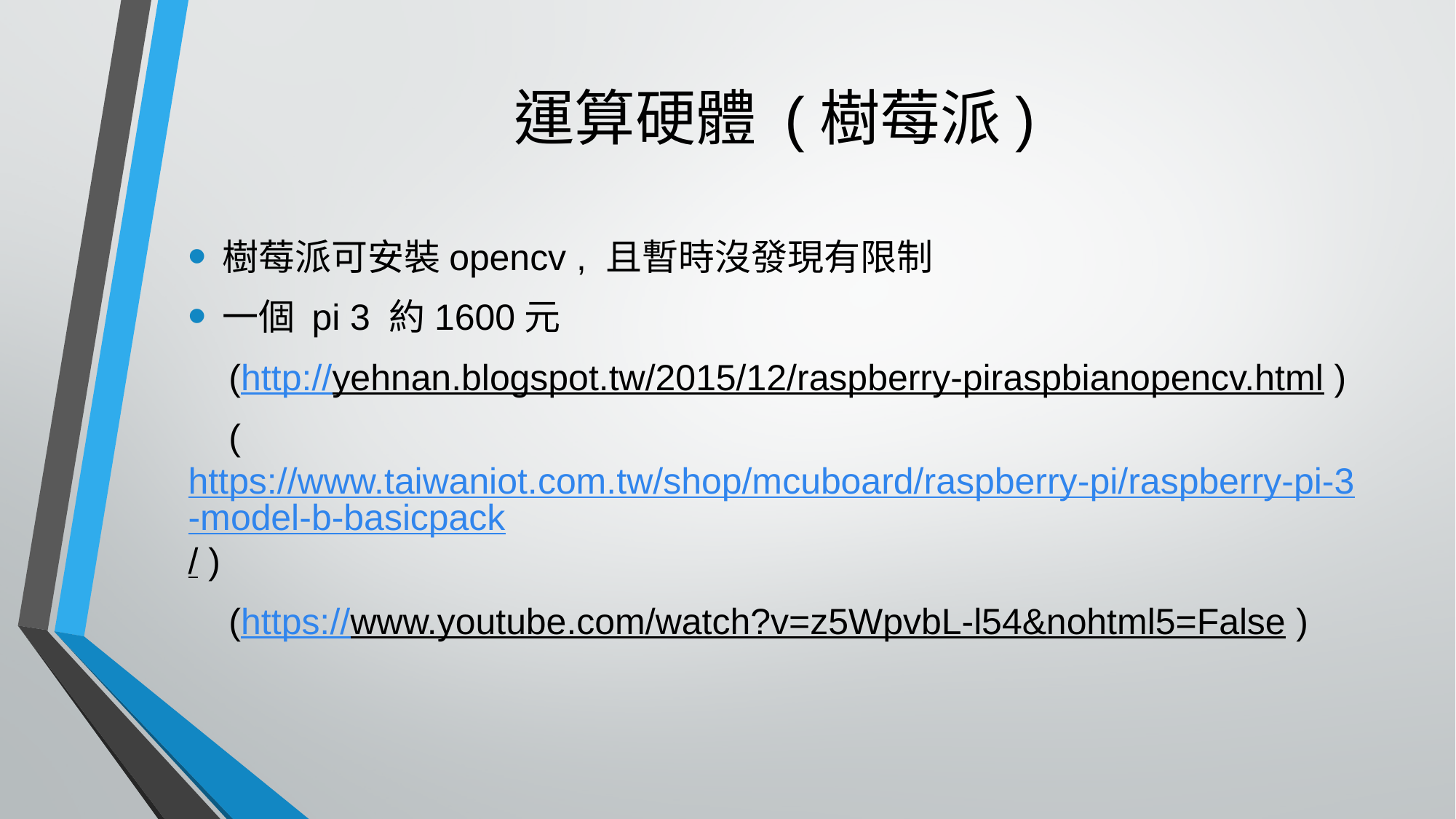

# 運算硬體 (樹莓派)
樹莓派可安裝opencv , 且暫時沒發現有限制
一個 pi 3 約1600元
    (http://yehnan.blogspot.tw/2015/12/raspberry-piraspbianopencv.html )
    (https://www.taiwaniot.com.tw/shop/mcuboard/raspberry-pi/raspberry-pi-3-model-b-basicpack/ )
    (https://www.youtube.com/watch?v=z5WpvbL-l54&nohtml5=False )